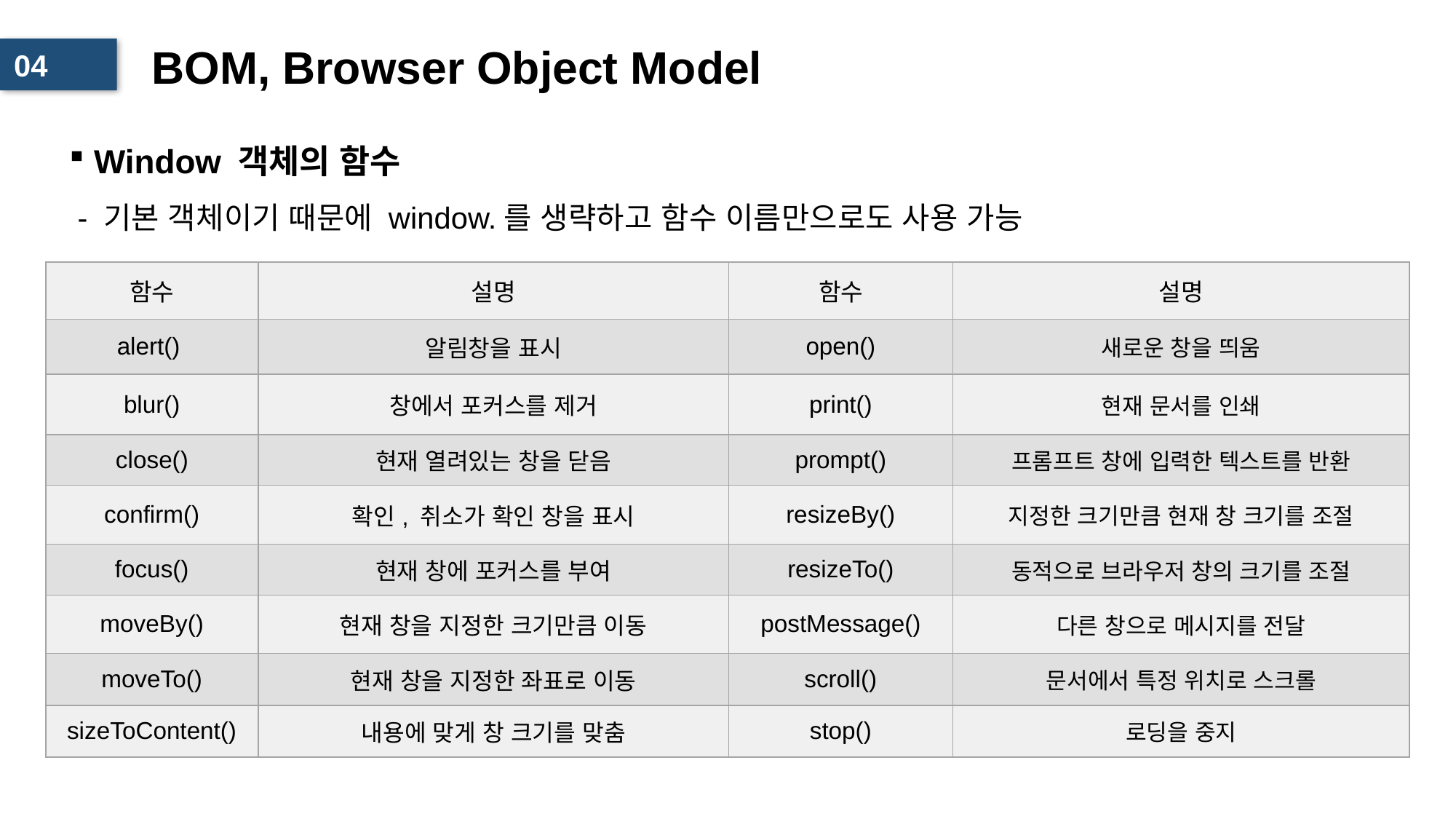

# BOM, Browser Object Model
04
 Window 객체의 함수
 - 기본 객체이기 때문에 window.를 생략하고 함수 이름만으로도 사용 가능
| 함수 | 설명 | 함수 | 설명 |
| --- | --- | --- | --- |
| alert() | 알림창을 표시 | open() | 새로운 창을 띄움 |
| blur() | 창에서 포커스를 제거 | print() | 현재 문서를 인쇄 |
| close() | 현재 열려있는 창을 닫음 | prompt() | 프롬프트 창에 입력한 텍스트를 반환 |
| confirm() | 확인, 취소가 확인 창을 표시 | resizeBy() | 지정한 크기만큼 현재 창 크기를 조절 |
| focus() | 현재 창에 포커스를 부여 | resizeTo() | 동적으로 브라우저 창의 크기를 조절 |
| moveBy() | 현재 창을 지정한 크기만큼 이동 | postMessage() | 다른 창으로 메시지를 전달 |
| moveTo() | 현재 창을 지정한 좌표로 이동 | scroll() | 문서에서 특정 위치로 스크롤 |
| sizeToContent() | 내용에 맞게 창 크기를 맞춤 | stop() | 로딩을 중지 |